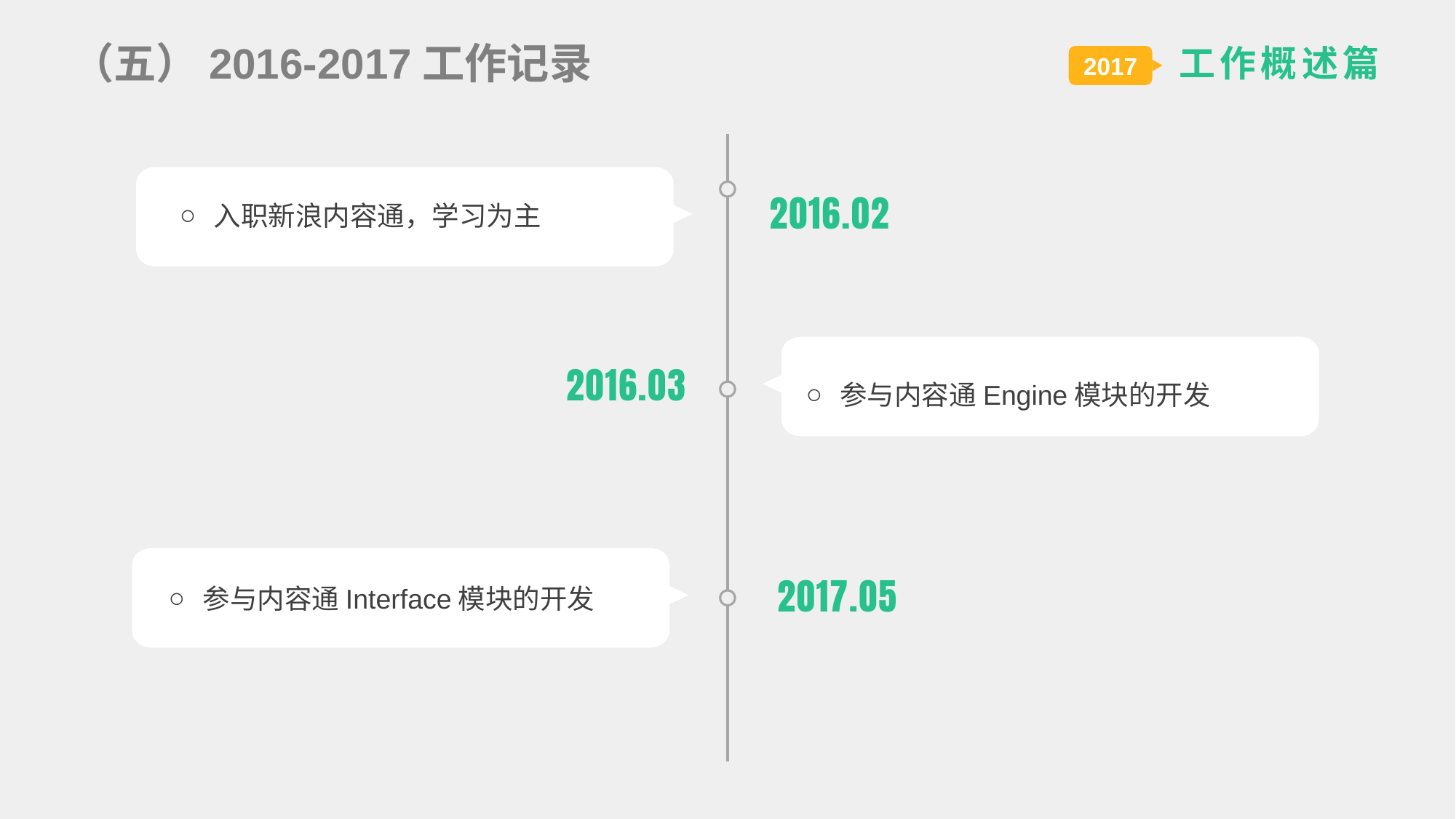

# （五）2016-2017工作记录
工作概述篇

入职新浪内容通，学习为主

2016.02

参与内容通Engine模块的开发
2016.03

参与内容通Interface模块的开发
2017.05